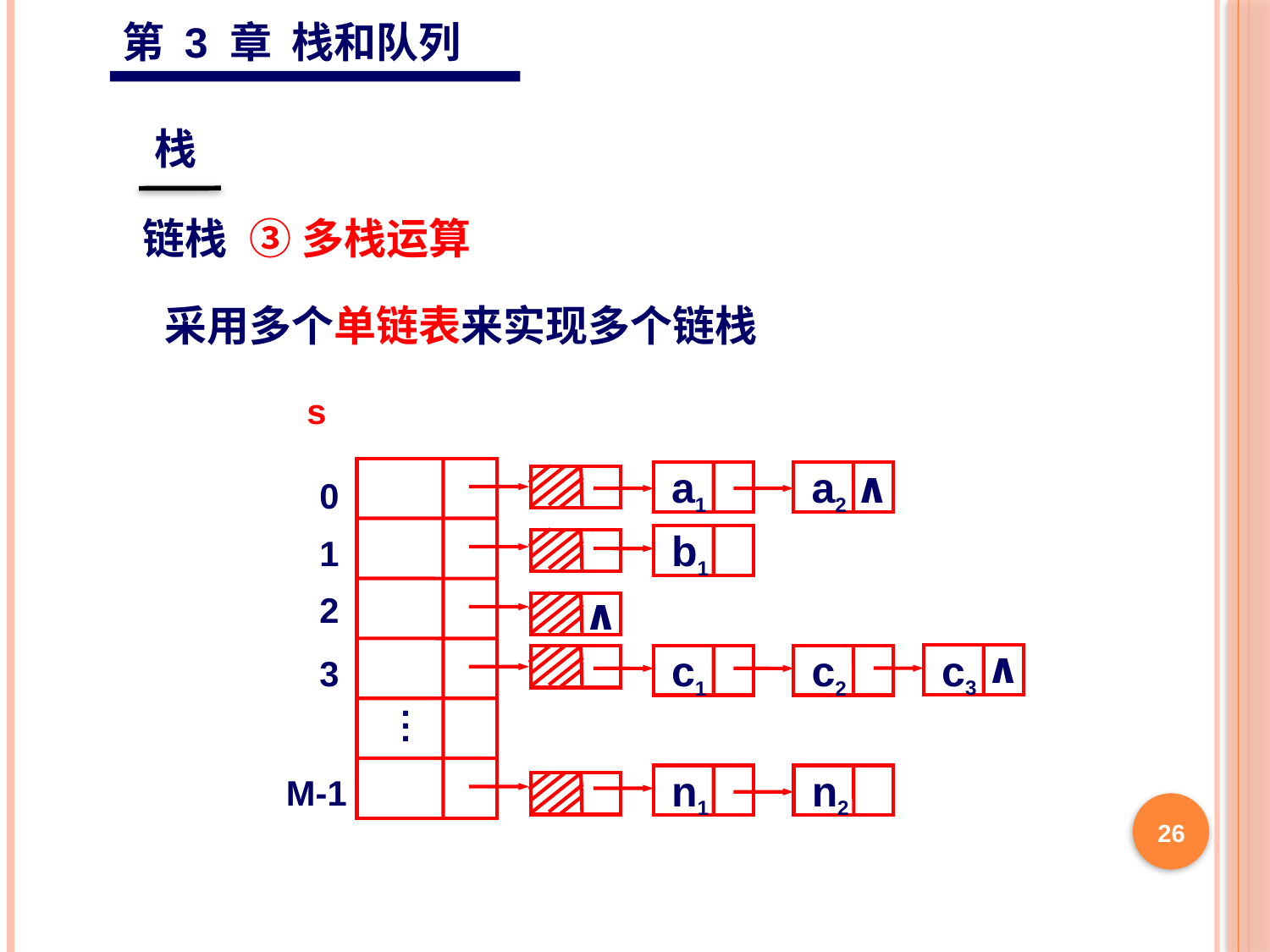

第 3 章  栈和队列

栈
链栈
③多栈运算
采用多个单链表来实现多个链栈
s
a1

a2

∧

0

b1

1

2
∧

∧
c3

c1

c2

3

.
.
.
n1

n2

M-1

26